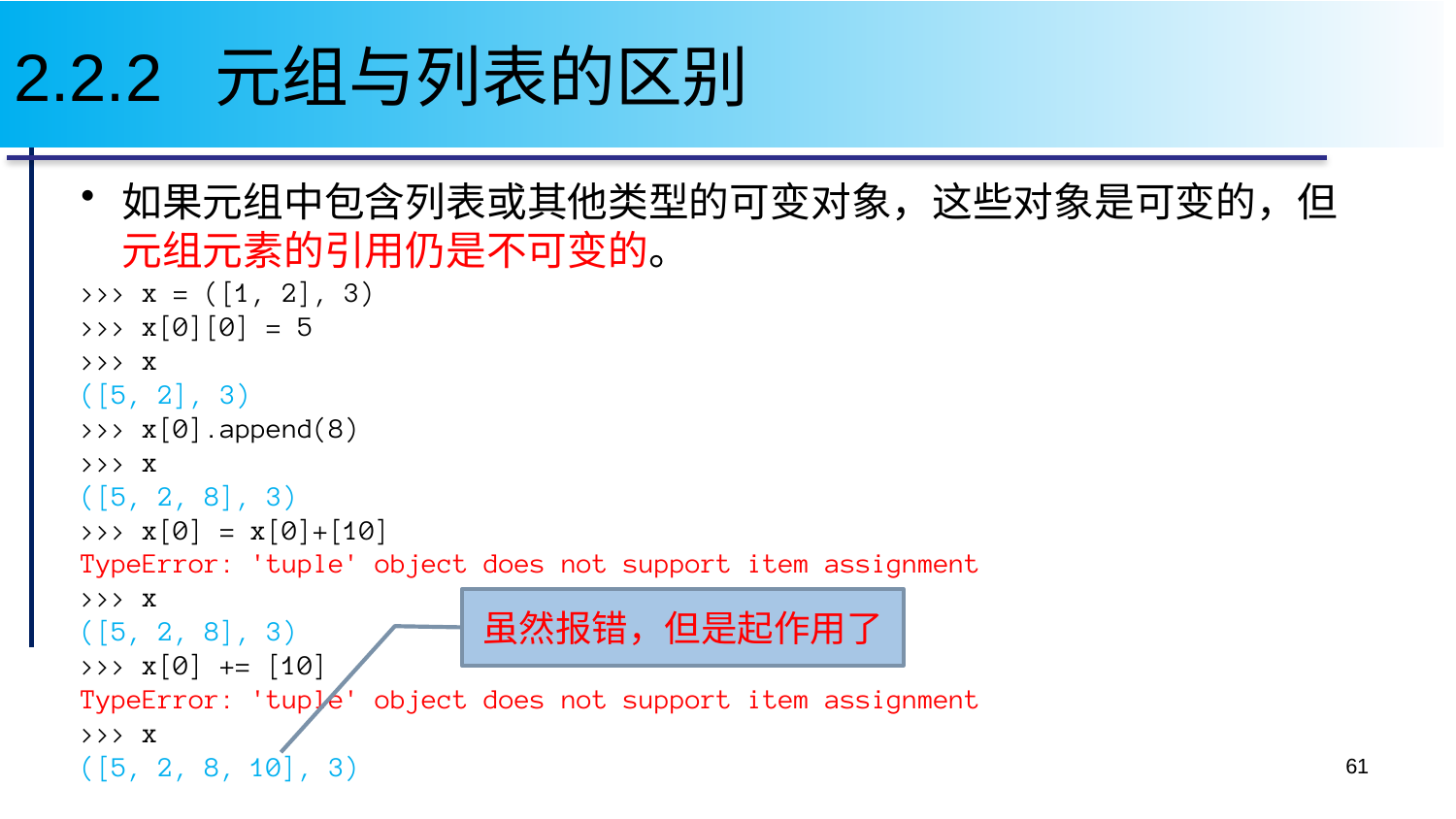

# 2.2.2  元组与列表的区别
如果元组中包含列表或其他类型的可变对象，这些对象是可变的，但元组元素的引用仍是不可变的。
>>> x = ([1, 2], 3)
>>> x[0][0] = 5
>>> x
([5, 2], 3)
>>> x[0].append(8)
>>> x
([5, 2, 8], 3)
>>> x[0] = x[0]+[10]
TypeError: 'tuple' object does not support item assignment
>>> x
([5, 2, 8], 3)
>>> x[0] += [10]
TypeError: 'tuple' object does not support item assignment
>>> x
([5, 2, 8, 10], 3)
虽然报错，但是起作用了
61